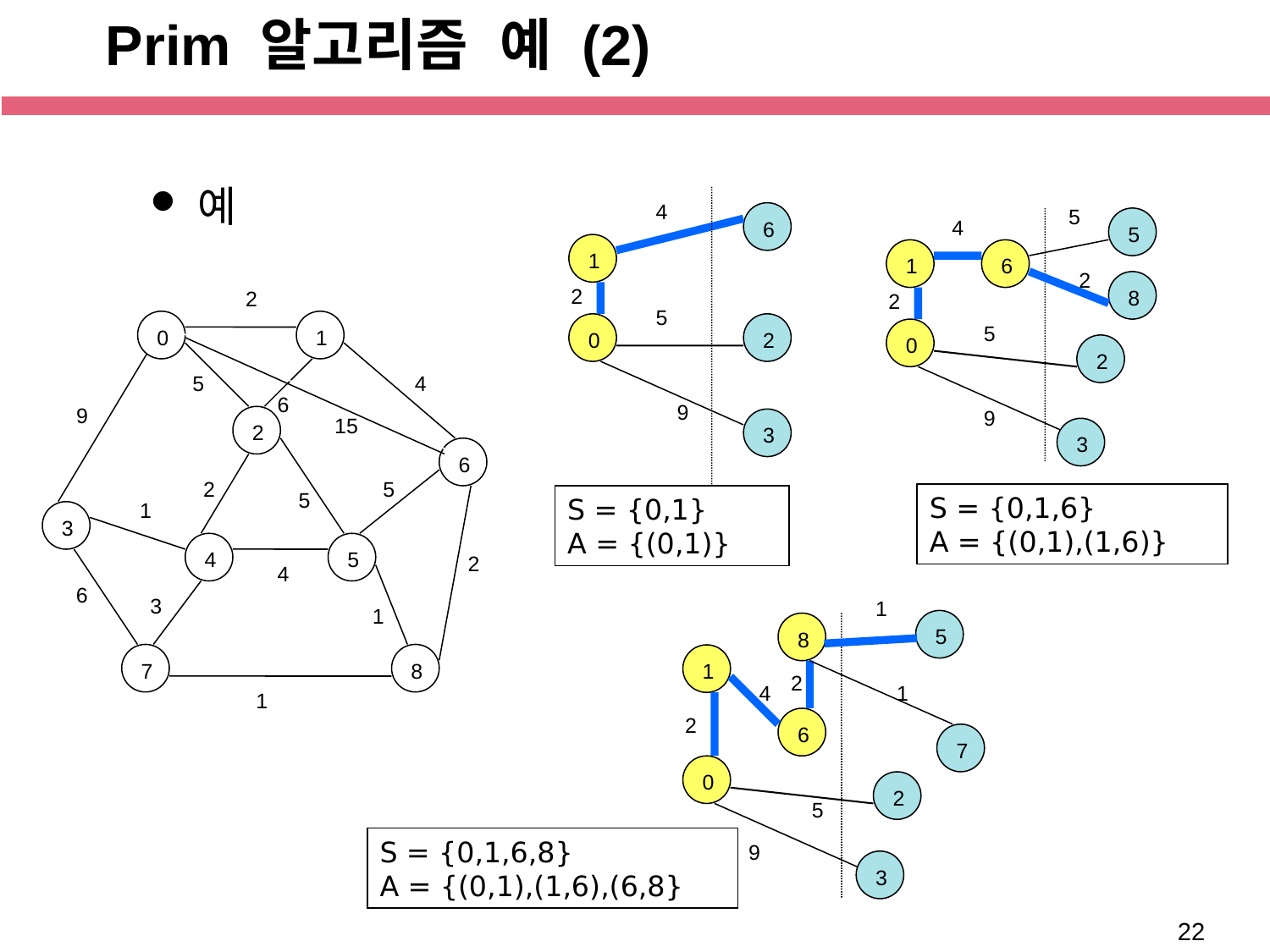

# Prim 알고리즘  예 (2)
예

4
6

1
2

5
0
2

9
3
5

5
1
6

8

0
2

3
4
2
2
5
9
2
0
1

5
4
6
9
2
15

6

2

5
5

1
3

4
5
2

4

6

3
1
7
8

1

S = {0,1,6}
A = {(0,1),(1,6)}
S = {0,1}
A = {(0,1)}
1
5
8

1

6
7
0
2

3
2
4
1
2
5
9

S = {0,1,6,8}
A = {(0,1),(1,6),(6,8}